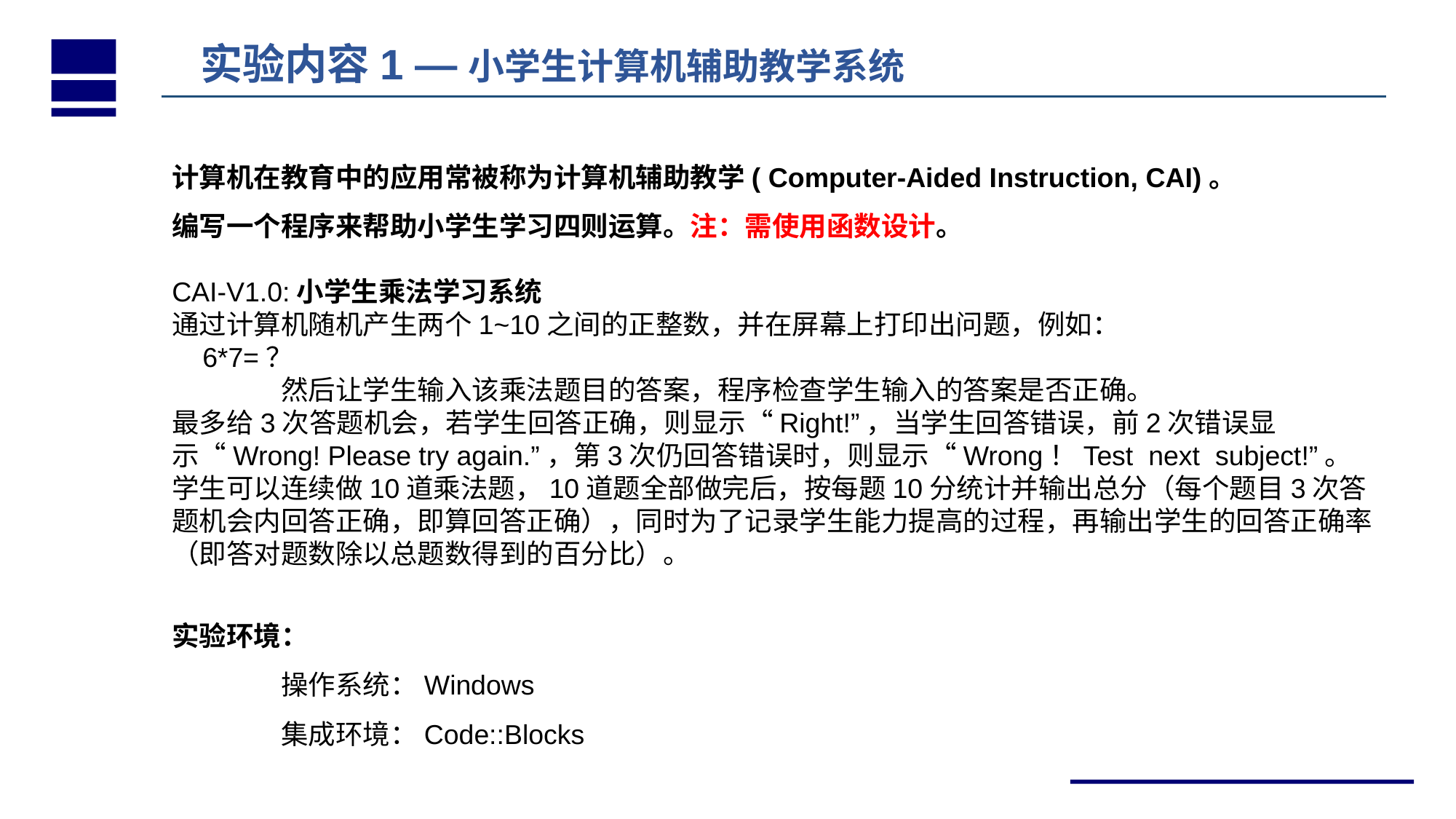

实验内容1 —小学生计算机辅助教学系统

计算机在教育中的应用常被称为计算机辅助教学( Computer-Aided Instruction, CAI)。
编写一个程序来帮助小学生学习四则运算。注：需使用函数设计。

CAI-V1.0:小学生乘法学习系统
通过计算机随机产生两个1~10之间的正整数，并在屏幕上打印出问题，例如：
    6*7=？
	然后让学生输入该乘法题目的答案，程序检查学生输入的答案是否正确。
最多给3次答题机会，若学生回答正确，则显示“Right!”，当学生回答错误，前2次错误显示“Wrong! Please try again.”，第3次仍回答错误时，则显示“Wrong！Test  next  subject!”。
学生可以连续做10道乘法题，10道题全部做完后，按每题10分统计并输出总分（每个题目3次答题机会内回答正确，即算回答正确），同时为了记录学生能力提高的过程，再输出学生的回答正确率（即答对题数除以总题数得到的百分比）。

实验环境：
	操作系统：Windows
	集成环境：Code::Blocks